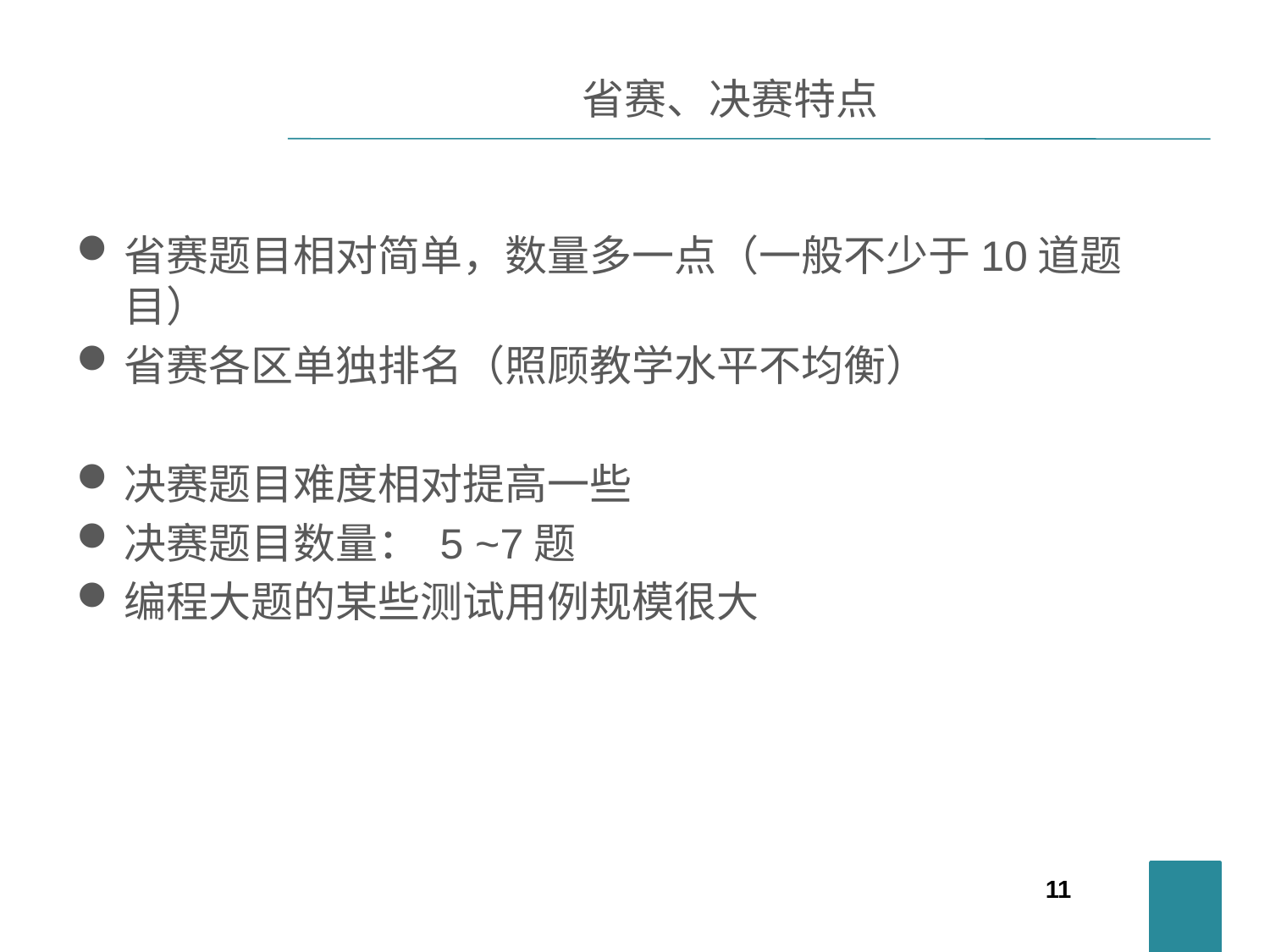

# 省赛、决赛特点
省赛题目相对简单，数量多一点（一般不少于10道题目）
省赛各区单独排名（照顾教学水平不均衡）

决赛题目难度相对提高一些
决赛题目数量： 5 ~7题
编程大题的某些测试用例规模很大
11